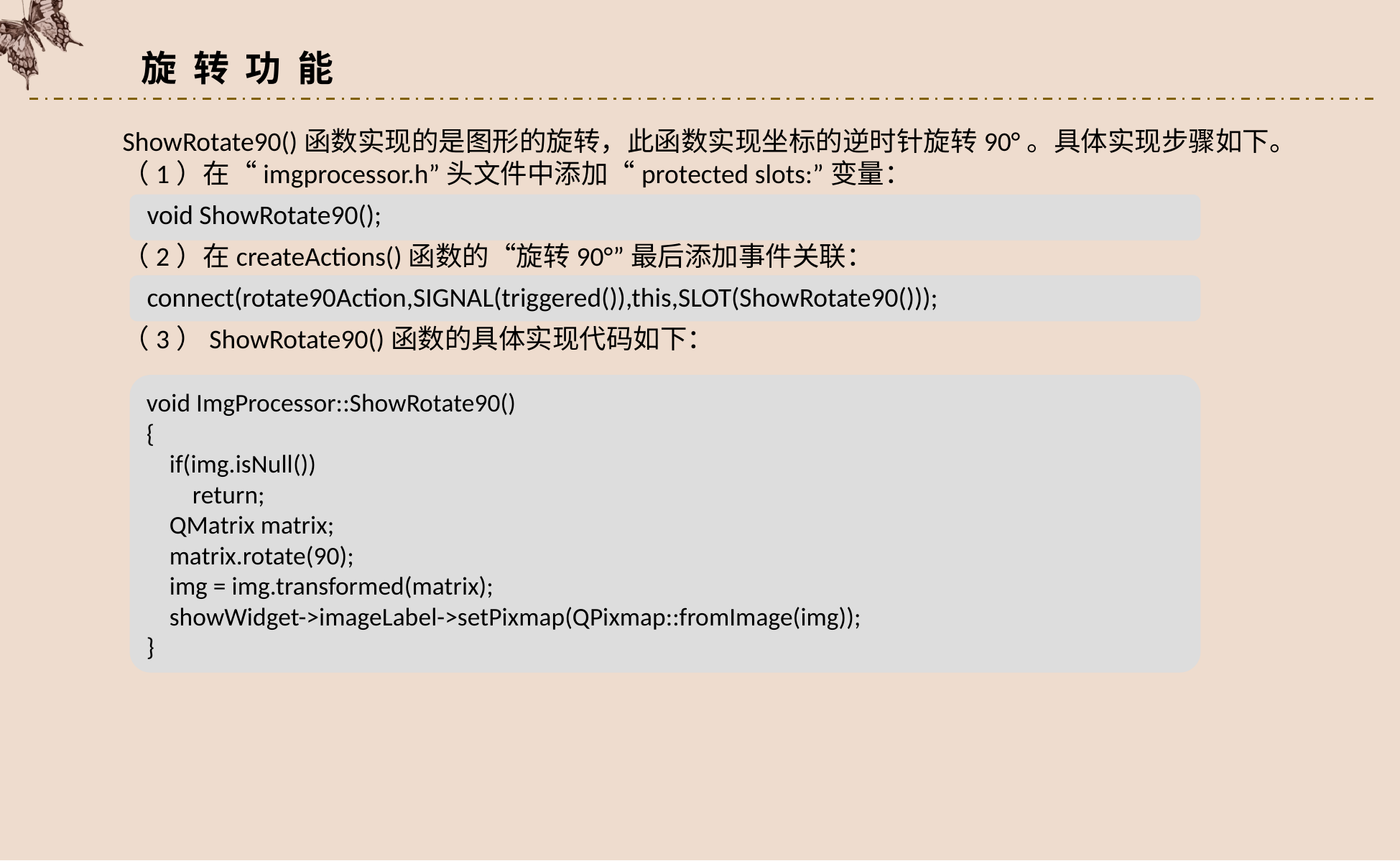

旋  转  功  能
ShowRotate90()函数实现的是图形的旋转，此函数实现坐标的逆时针旋转90°。具体实现步骤如下。
（1）在“imgprocessor.h”头文件中添加“protected slots:”变量：
    void ShowRotate90();
（2）在createActions()函数的“旋转90°”最后添加事件关联：
    connect(rotate90Action,SIGNAL(triggered()),this,SLOT(ShowRotate90()));
（3）ShowRotate90()函数的具体实现代码如下：

void ImgProcessor::ShowRotate90()
{
    if(img.isNull())
        return;
    QMatrix matrix;
    matrix.rotate(90);
    img = img.transformed(matrix);
    showWidget->imageLabel->setPixmap(QPixmap::fromImage(img));
}